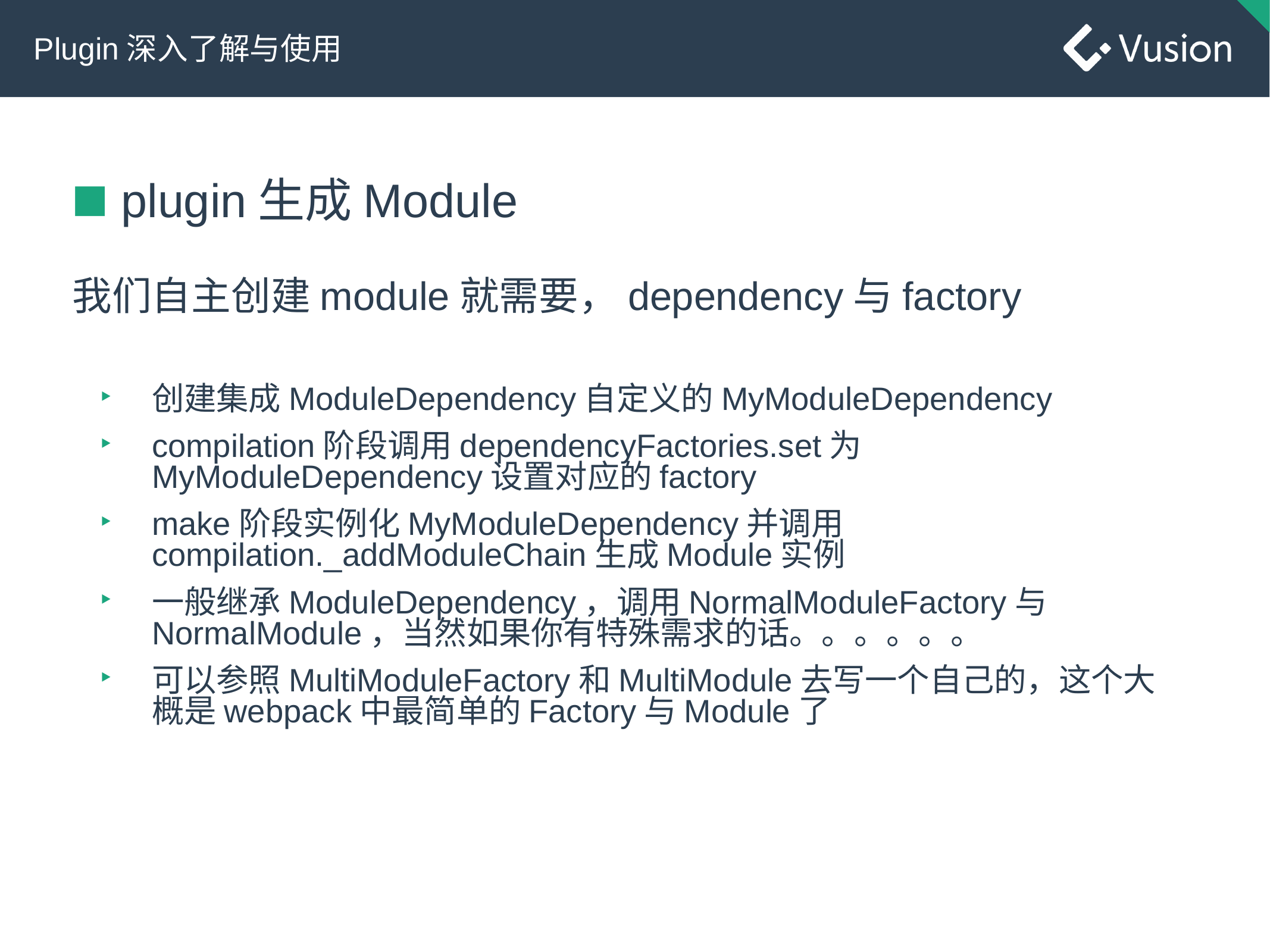

# Plugin深入了解与使用
plugin生成Module
我们自主创建module就需要，dependency与factory
创建集成ModuleDependency自定义的MyModuleDependency
compilation阶段调用dependencyFactories.set为MyModuleDependency设置对应的factory
make阶段实例化MyModuleDependency并调用compilation._addModuleChain生成Module实例
一般继承ModuleDependency，调用NormalModuleFactory与NormalModule，当然如果你有特殊需求的话。。。。。。
可以参照MultiModuleFactory和MultiModule去写一个自己的，这个大概是webpack中最简单的Factory与Module了